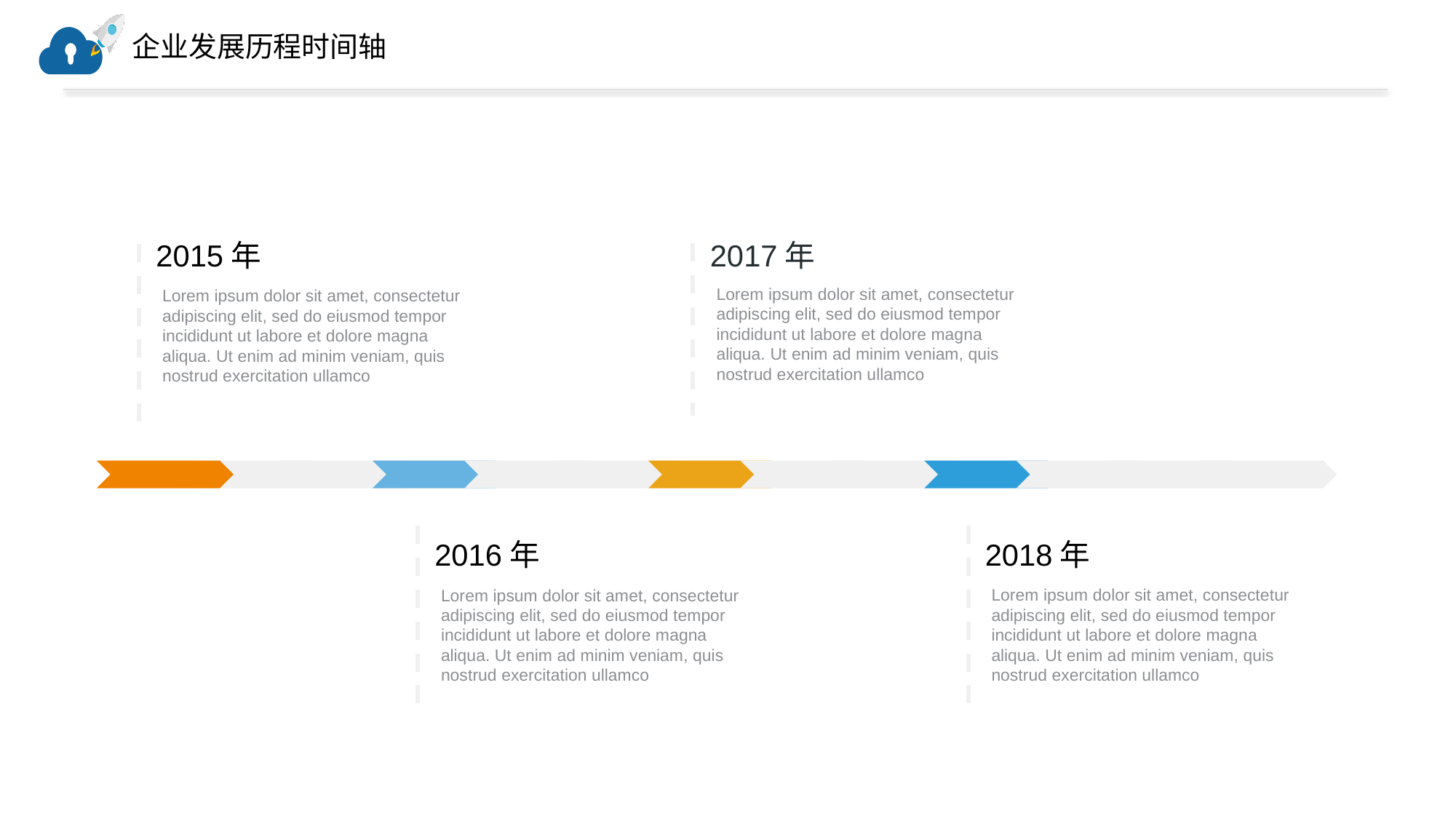

# 企业发展历程时间轴
2015年
Lorem ipsum dolor sit amet, consectetur adipiscing elit, sed do eiusmod tempor incididunt ut labore et dolore magna aliqua. Ut enim ad minim veniam, quis nostrud exercitation ullamco
2017年
Lorem ipsum dolor sit amet, consectetur adipiscing elit, sed do eiusmod tempor incididunt ut labore et dolore magna aliqua. Ut enim ad minim veniam, quis nostrud exercitation ullamco

2016年
Lorem ipsum dolor sit amet, consectetur adipiscing elit, sed do eiusmod tempor incididunt ut labore et dolore magna aliqua. Ut enim ad minim veniam, quis nostrud exercitation ullamco
2018年
Lorem ipsum dolor sit amet, consectetur adipiscing elit, sed do eiusmod tempor incididunt ut labore et dolore magna aliqua. Ut enim ad minim veniam, quis nostrud exercitation ullamco